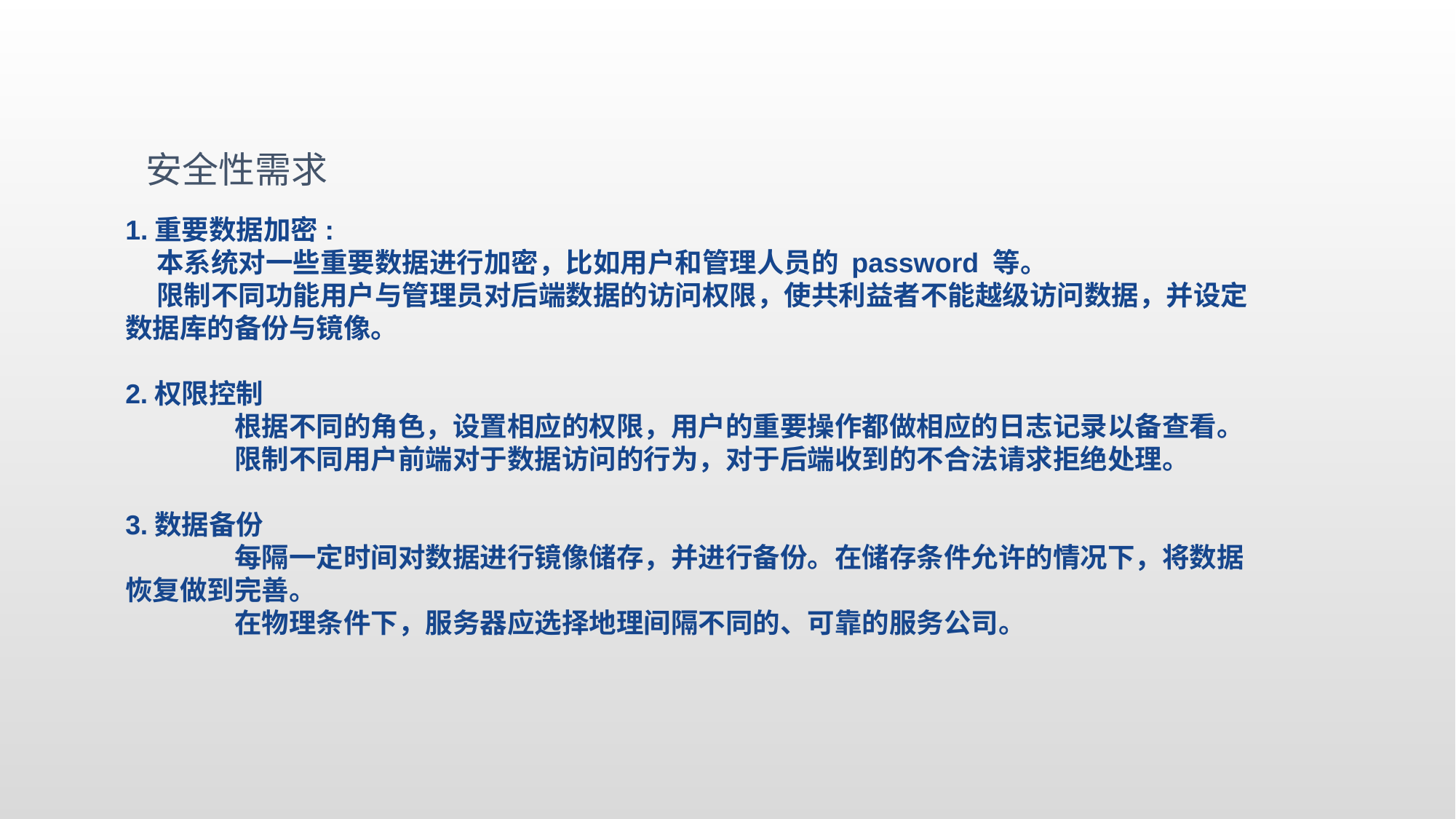

安全性需求
1.重要数据加密:
    本系统对一些重要数据进行加密，比如用户和管理人员的 password 等。
    限制不同功能用户与管理员对后端数据的访问权限，使共利益者不能越级访问数据，并设定数据库的备份与镜像。

2.权限控制
	根据不同的角色，设置相应的权限，用户的重要操作都做相应的日志记录以备查看。
	限制不同用户前端对于数据访问的行为，对于后端收到的不合法请求拒绝处理。

3.数据备份
	每隔一定时间对数据进行镜像储存，并进行备份。在储存条件允许的情况下，将数据恢复做到完善。
	在物理条件下，服务器应选择地理间隔不同的、可靠的服务公司。